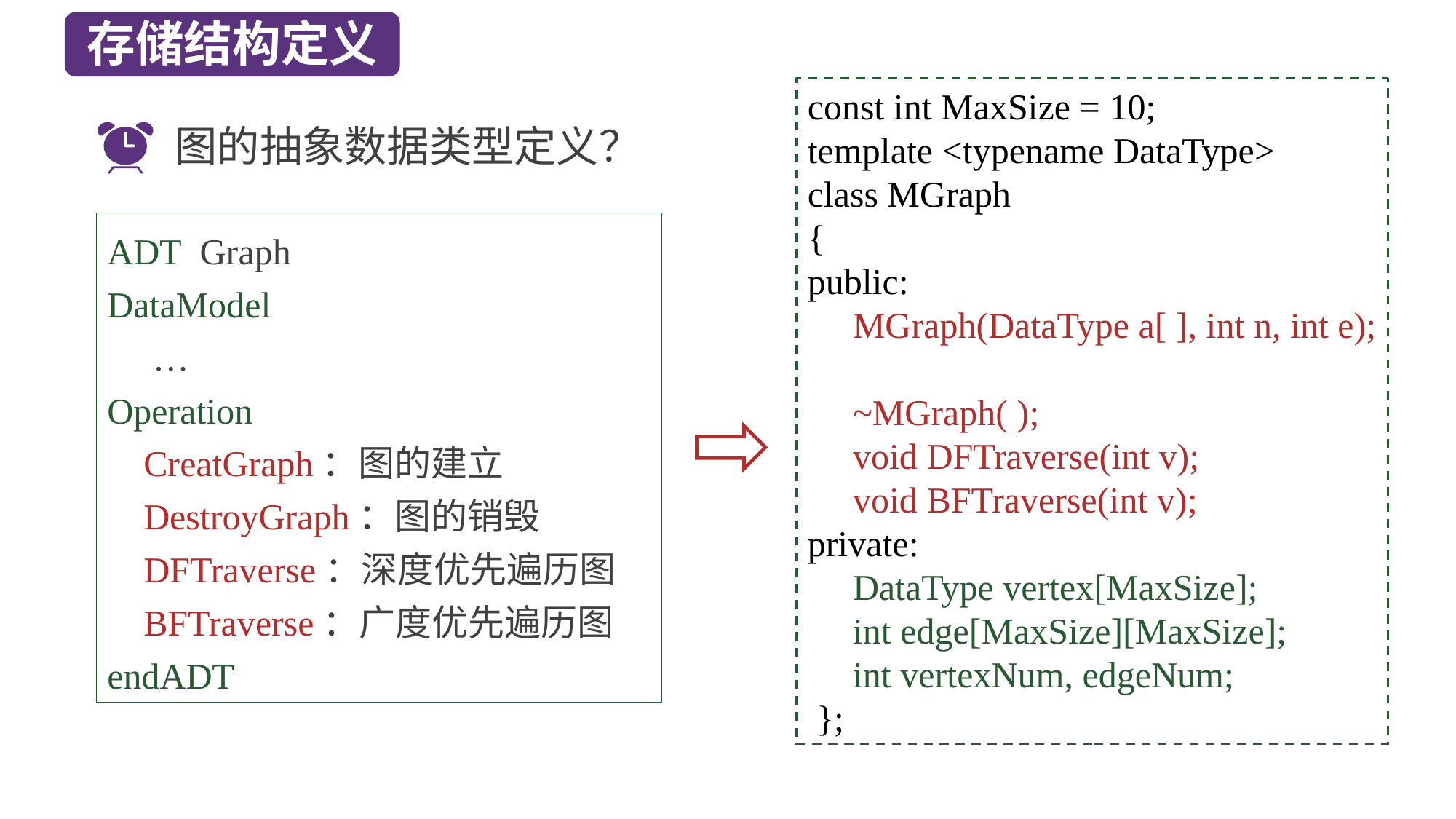

存储结构定义

const int MaxSize = 10;
template <typename DataType>
class MGraph
{
public:
     MGraph(DataType a[ ], int n, int e);
     ~MGraph( );
     void DFTraverse(int v);
     void BFTraverse(int v);
private:
     DataType vertex[MaxSize];
     int edge[MaxSize][MaxSize];
     int vertexNum, edgeNum;
 };
图的抽象数据类型定义？

ADT  Graph
DataModel
     …
Operation
    CreatGraph：图的建立
    DestroyGraph：图的销毁
    DFTraverse：深度优先遍历图
    BFTraverse：广度优先遍历图
endADT